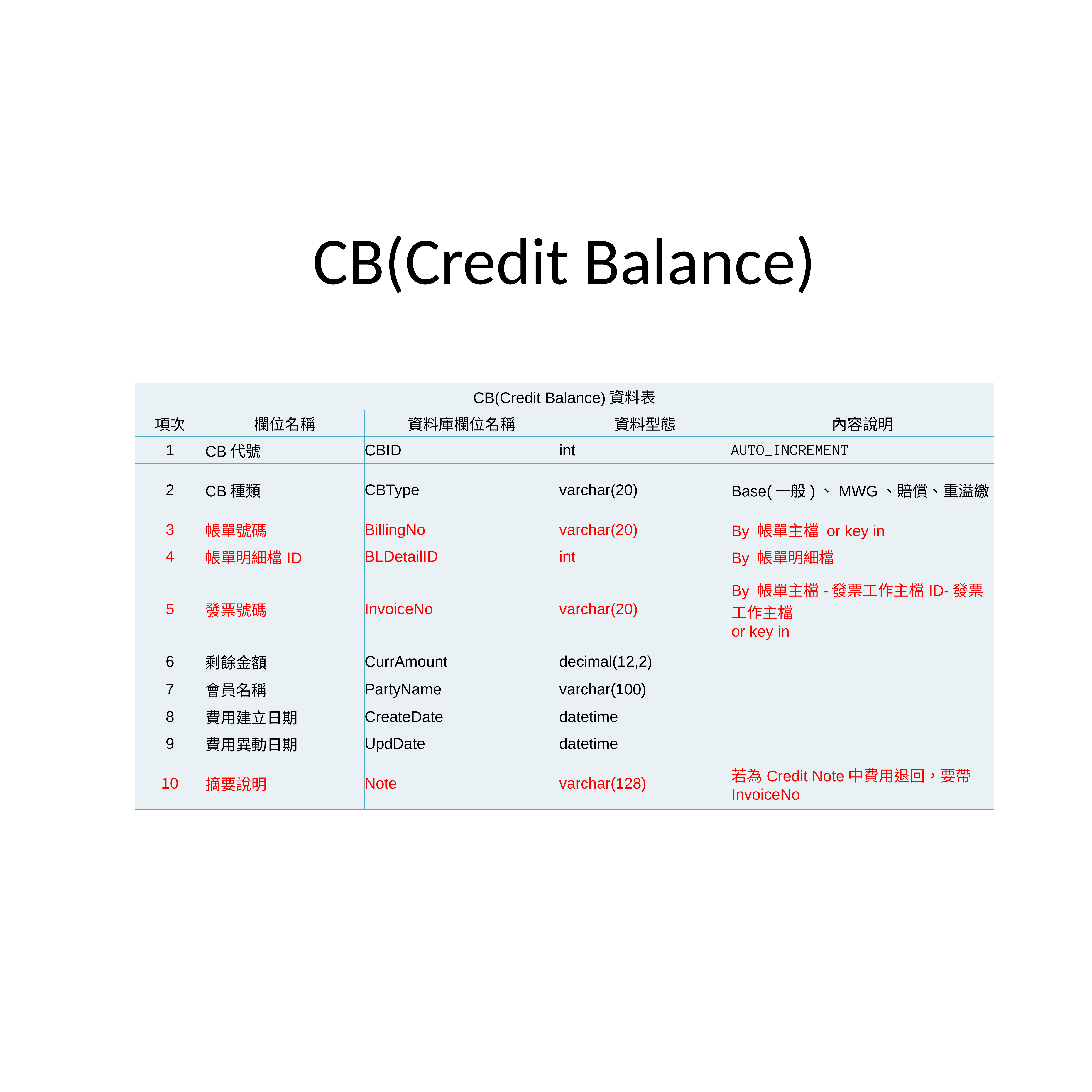

CB(Credit Balance)
| CB(Credit Balance)資料表 |  |  |  |  |
| --- | --- | --- | --- | --- |
| 項次 | 欄位名稱 | 資料庫欄位名稱 | 資料型態 | 內容說明 |
| 1 | CB代號 | CBID | int | AUTO\_INCREMENT |
| 2 | CB種類 | CBType | varchar(20) | Base(一般)、MWG、賠償、重溢繳 |
| 3 | 帳單號碼 | BillingNo | varchar(20) | By 帳單主檔 or key in |
| 4 | 帳單明細檔ID | BLDetailID | int | By 帳單明細檔 |
| 5 | 發票號碼 | InvoiceNo | varchar(20) | By 帳單主檔-發票工作主檔ID-發票工作主檔 or key in |
| 6 | 剩餘金額 | CurrAmount | decimal(12,2) |  |
| 7 | 會員名稱 | PartyName | varchar(100) |  |
| 8 | 費用建立日期 | CreateDate | datetime |  |
| 9 | 費用異動日期 | UpdDate | datetime |  |
| 10 | 摘要說明 | Note | varchar(128) | 若為Credit Note中費用退回，要帶InvoiceNo |